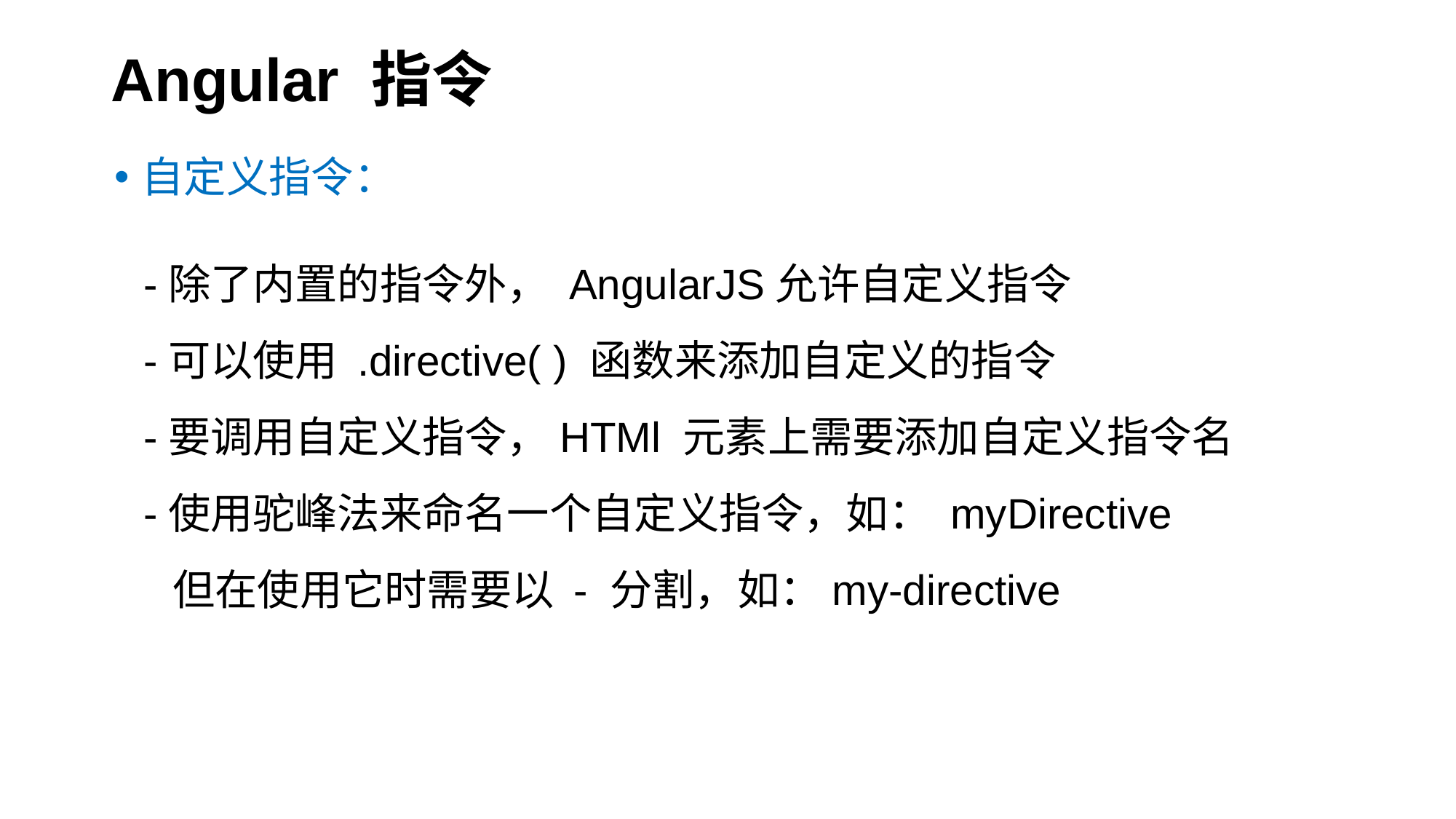

# Angular 指令
自定义指令：
-除了内置的指令外， AngularJS允许自定义指令
-可以使用 .directive( ) 函数来添加自定义的指令
-要调用自定义指令，HTMl 元素上需要添加自定义指令名
-使用驼峰法来命名一个自定义指令，如： myDirective
  但在使用它时需要以 - 分割，如：my-directive